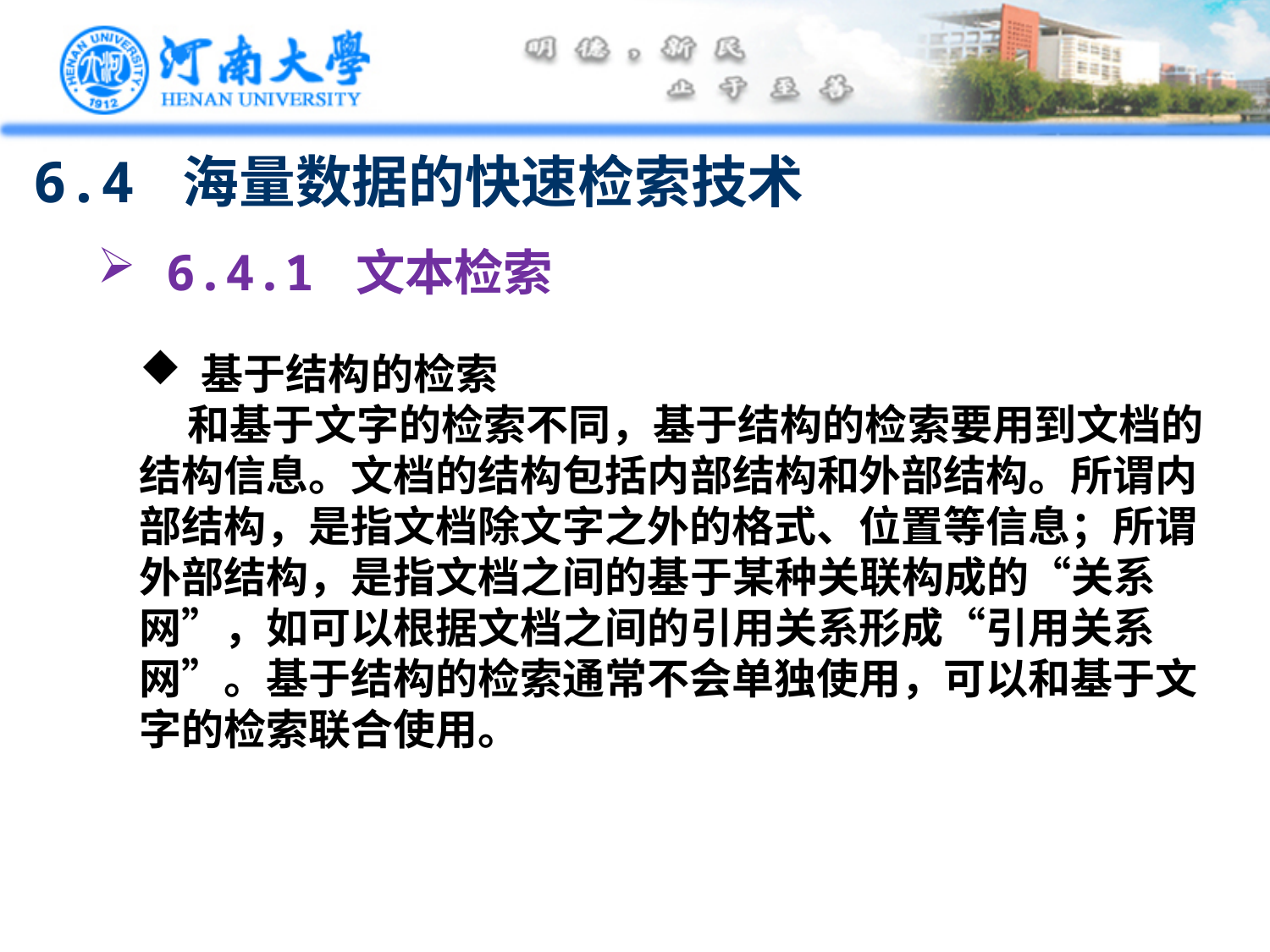

6.4 海量数据的快速检索技术
 6.4.1 文本检索
 基于结构的检索
    和基于文字的检索不同，基于结构的检索要用到文档的结构信息。文档的结构包括内部结构和外部结构。所谓内部结构，是指文档除文字之外的格式、位置等信息；所谓外部结构，是指文档之间的基于某种关联构成的“关系网”，如可以根据文档之间的引用关系形成“引用关系网”。基于结构的检索通常不会单独使用，可以和基于文字的检索联合使用。